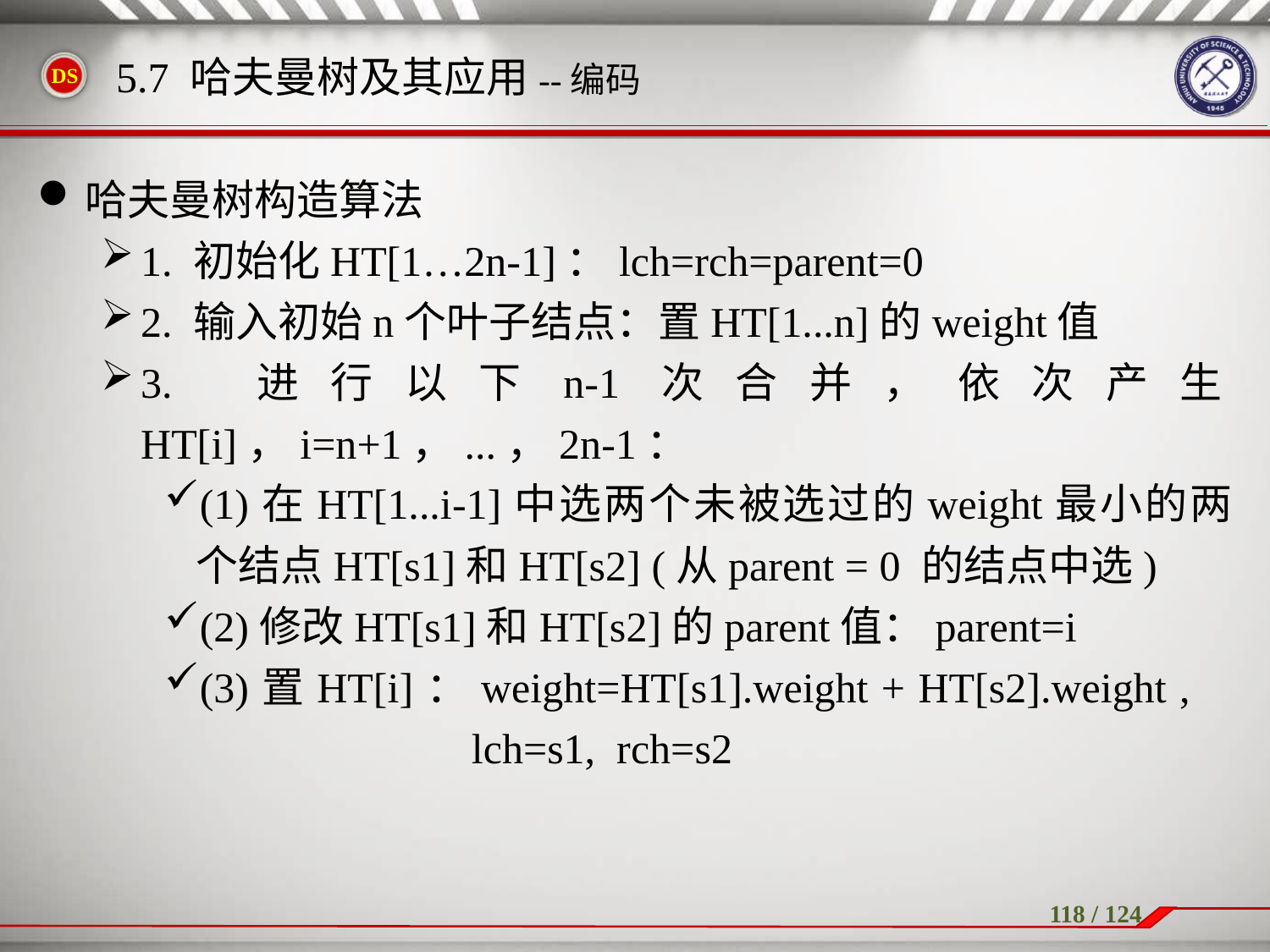

哈夫曼树构造算法
1. 初始化HT[1…2n-1]：lch=rch=parent=0
2. 输入初始n个叶子结点：置HT[1...n]的weight值
3. 进行以下n-1次合并，依次产生HT[i]，i=n+1，...，2n-1：
(1)在HT[1...i-1]中选两个未被选过的weight最小的两个结点HT[s1]和HT[s2] (从parent = 0 的结点中选)
(2)修改HT[s1]和HT[s2]的parent值：parent=i
(3)置HT[i]：weight=HT[s1].weight + HT[s2].weight , 			  lch=s1,  rch=s2

5.7 哈夫曼树及其应用--编码